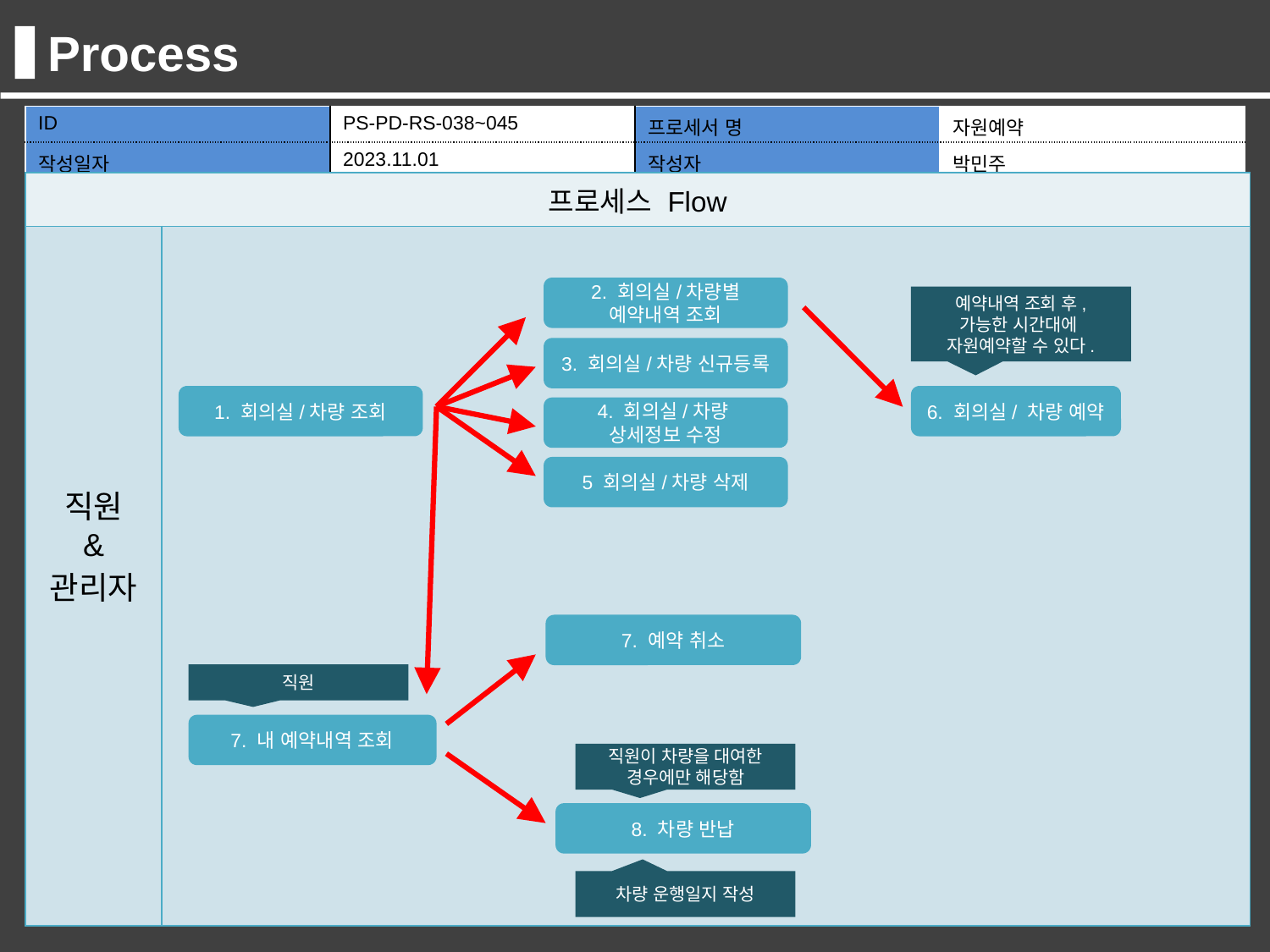

Process

| ID | PS-PD-RS-038~045 | 프로세서 명 | 자원예약 |
| --- | --- | --- | --- |
| 작성일자 | 2023.11.01 | 작성자 | 박민주 |
| 프로세스 Flow |  |
| --- | --- |
| 직원 & 관리자 |  |
2. 회의실/차량별
예약내역 조회
예약내역 조회 후,
가능한 시간대에
자원예약할 수 있다.
3. 회의실/차량 신규등록
1. 회의실/차량 조회
6. 회의실/ 차량 예약
4. 회의실/차량
상세정보 수정
5 회의실/차량 삭제
7. 예약 취소
직원
7. 내 예약내역 조회
직원이 차량을 대여한 경우에만 해당함
8. 차량 반납
차량 운행일지 작성